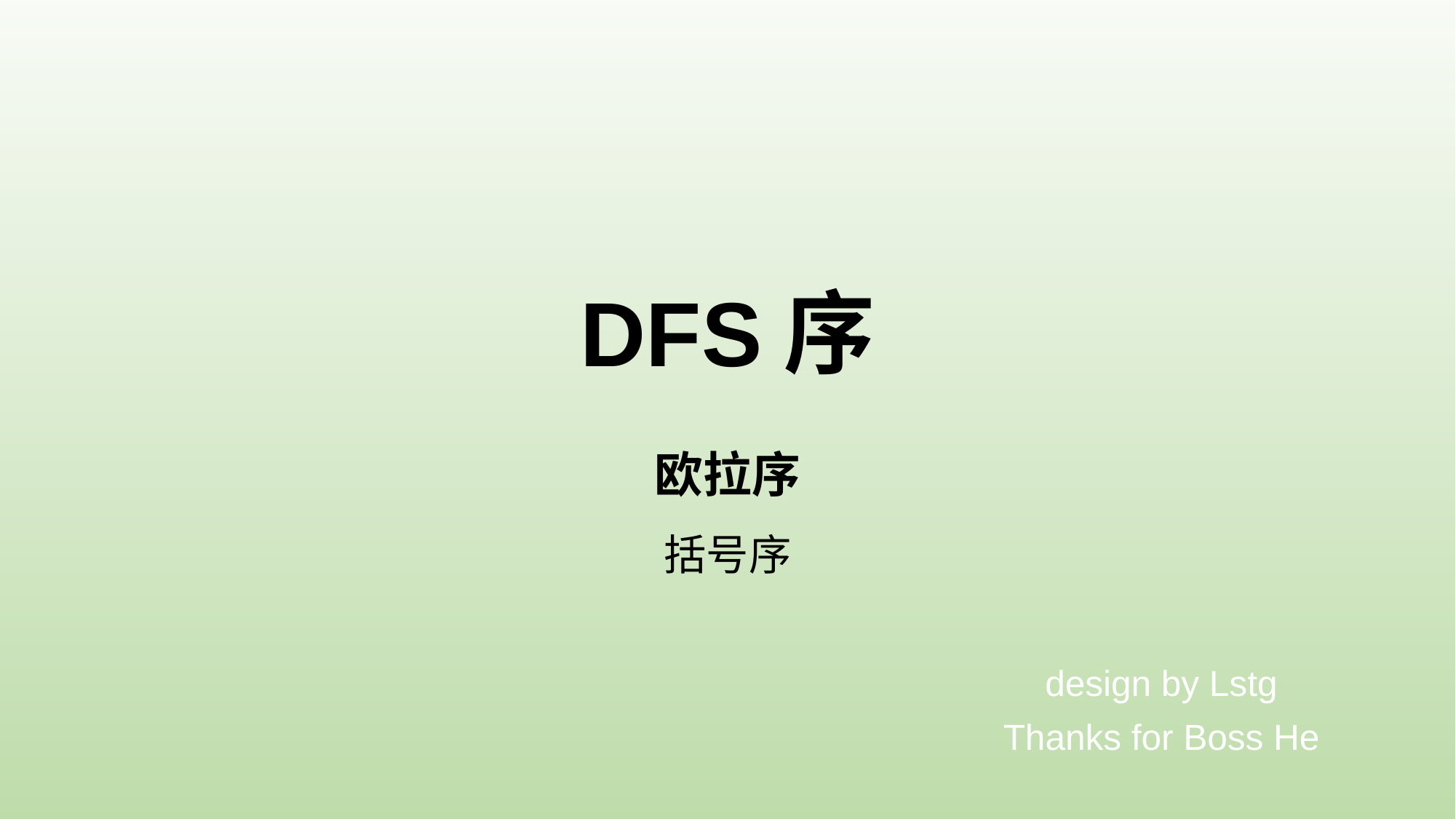

# DFS序
欧拉序
括号序
design by Lstg
Thanks for Boss He